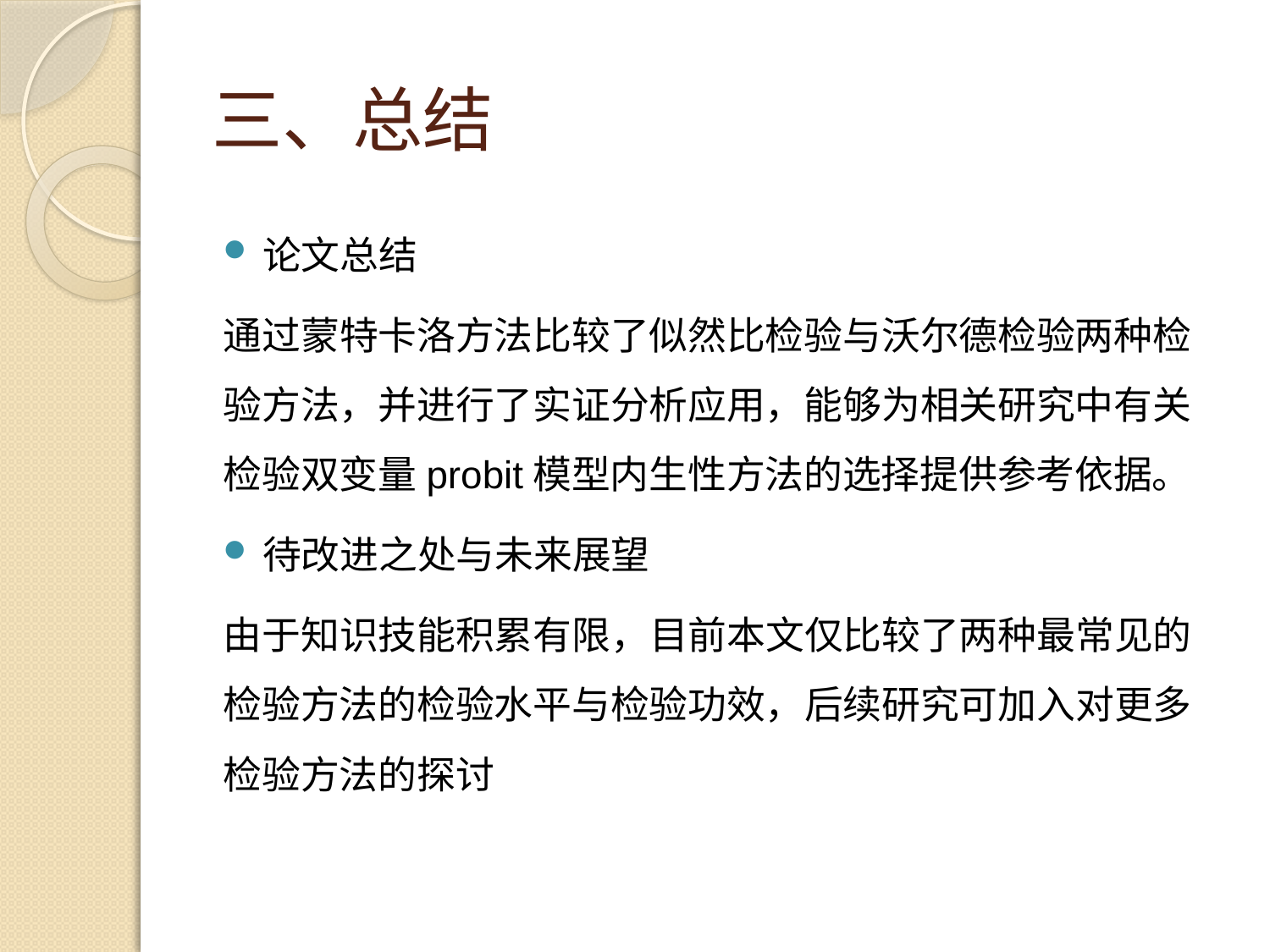

# 三、总结
论文总结
通过蒙特卡洛方法比较了似然比检验与沃尔德检验两种检验方法，并进行了实证分析应用，能够为相关研究中有关检验双变量probit模型内生性方法的选择提供参考依据。
待改进之处与未来展望
由于知识技能积累有限，目前本文仅比较了两种最常见的检验方法的检验水平与检验功效，后续研究可加入对更多检验方法的探讨